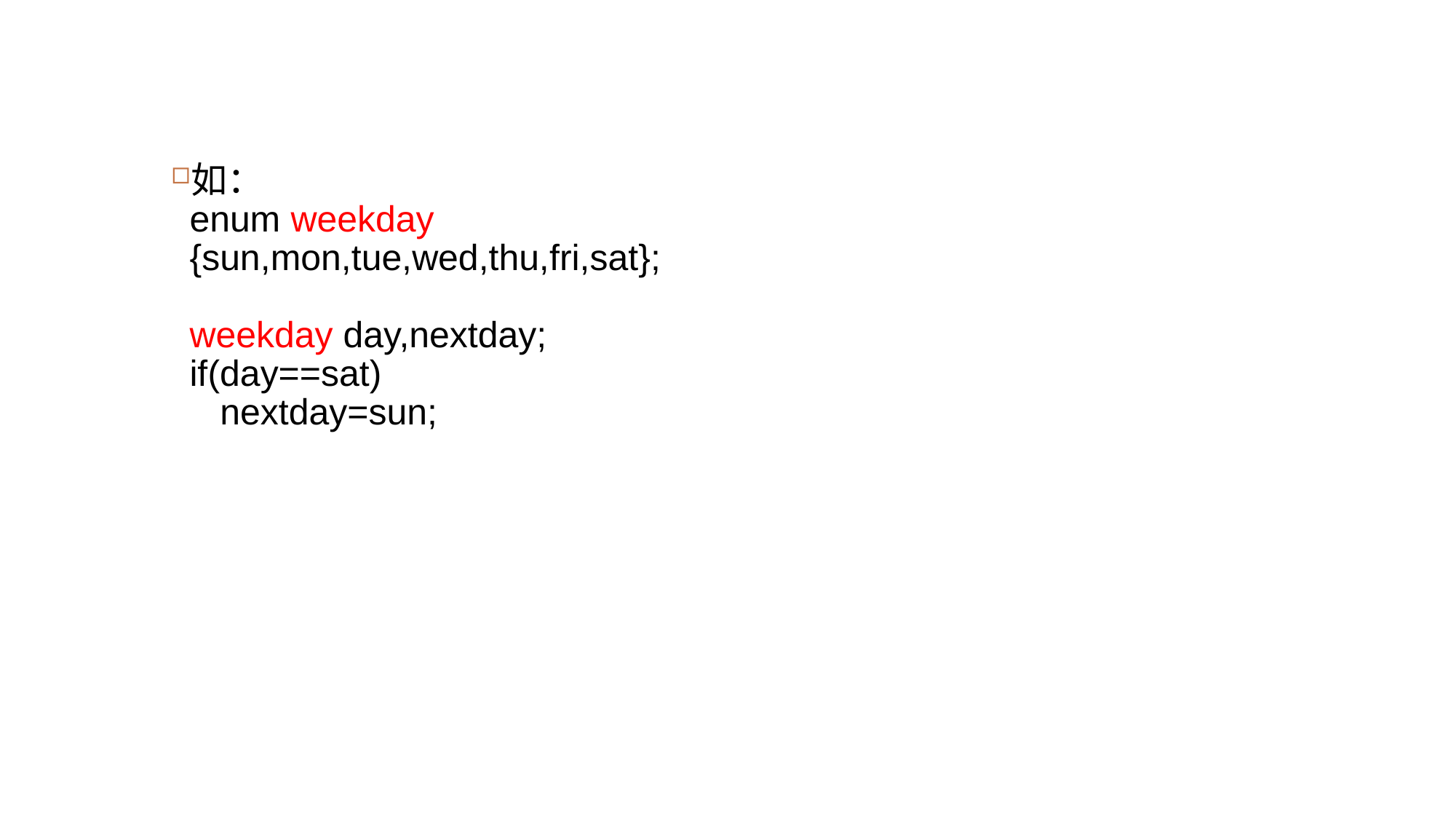

# 如：
enum weekday
{sun,mon,tue,wed,thu,fri,sat};

weekday day,nextday;
if(day==sat)
   nextday=sun;